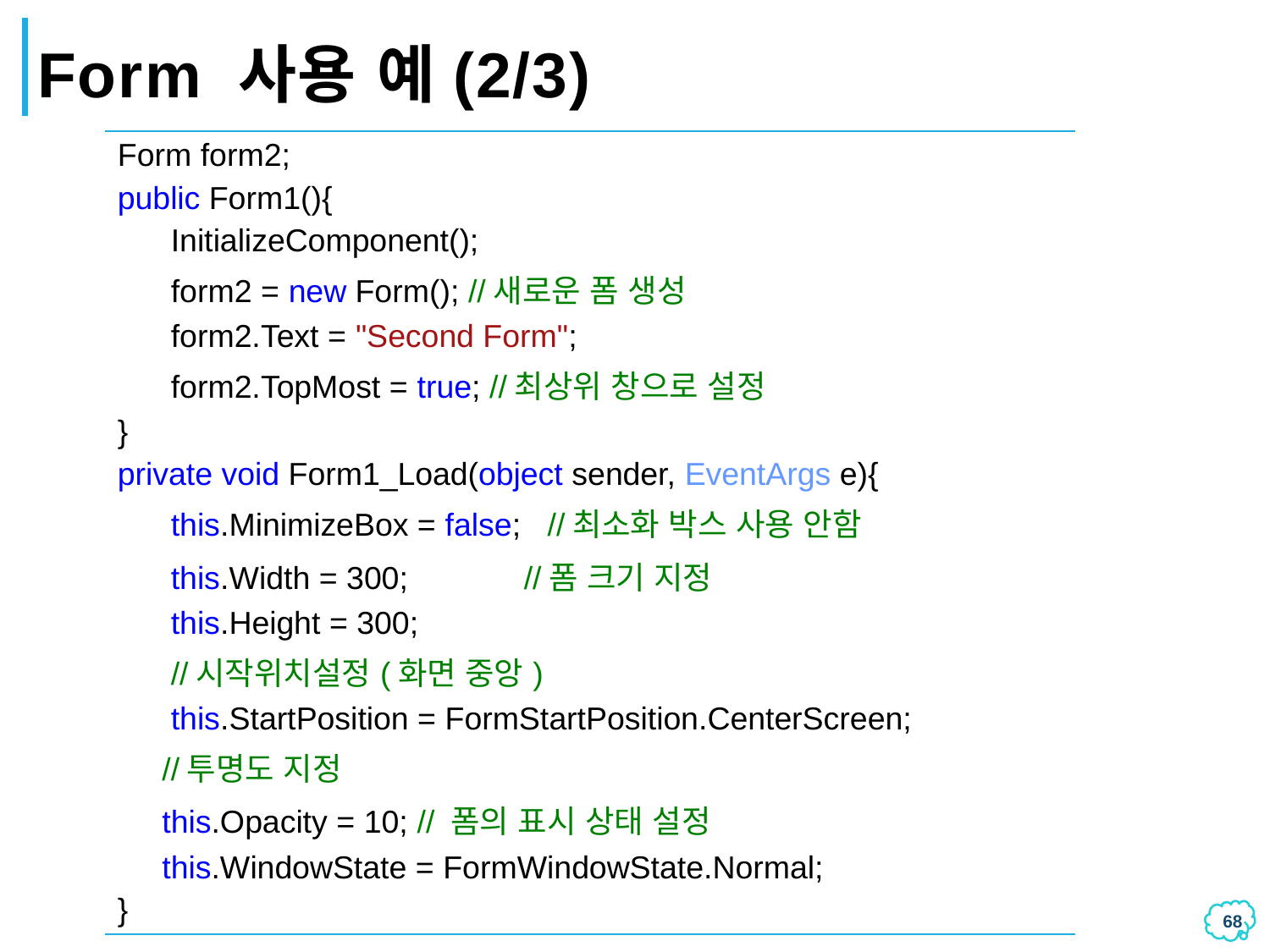

# Form 사용 예(2/3)
| Form form2; public Form1(){ InitializeComponent(); form2 = new Form(); //새로운 폼 생성 form2.Text = "Second Form"; form2.TopMost = true; //최상위 창으로 설정 } private void Form1\_Load(object sender, EventArgs e){ this.MinimizeBox = false; //최소화 박스 사용 안함 this.Width = 300; //폼 크기 지정 this.Height = 300; //시작위치설정(화면 중앙) this.StartPosition = FormStartPosition.CenterScreen; //투명도 지정 this.Opacity = 10; // 폼의 표시 상태 설정 this.WindowState = FormWindowState.Normal; } |
| --- |
68